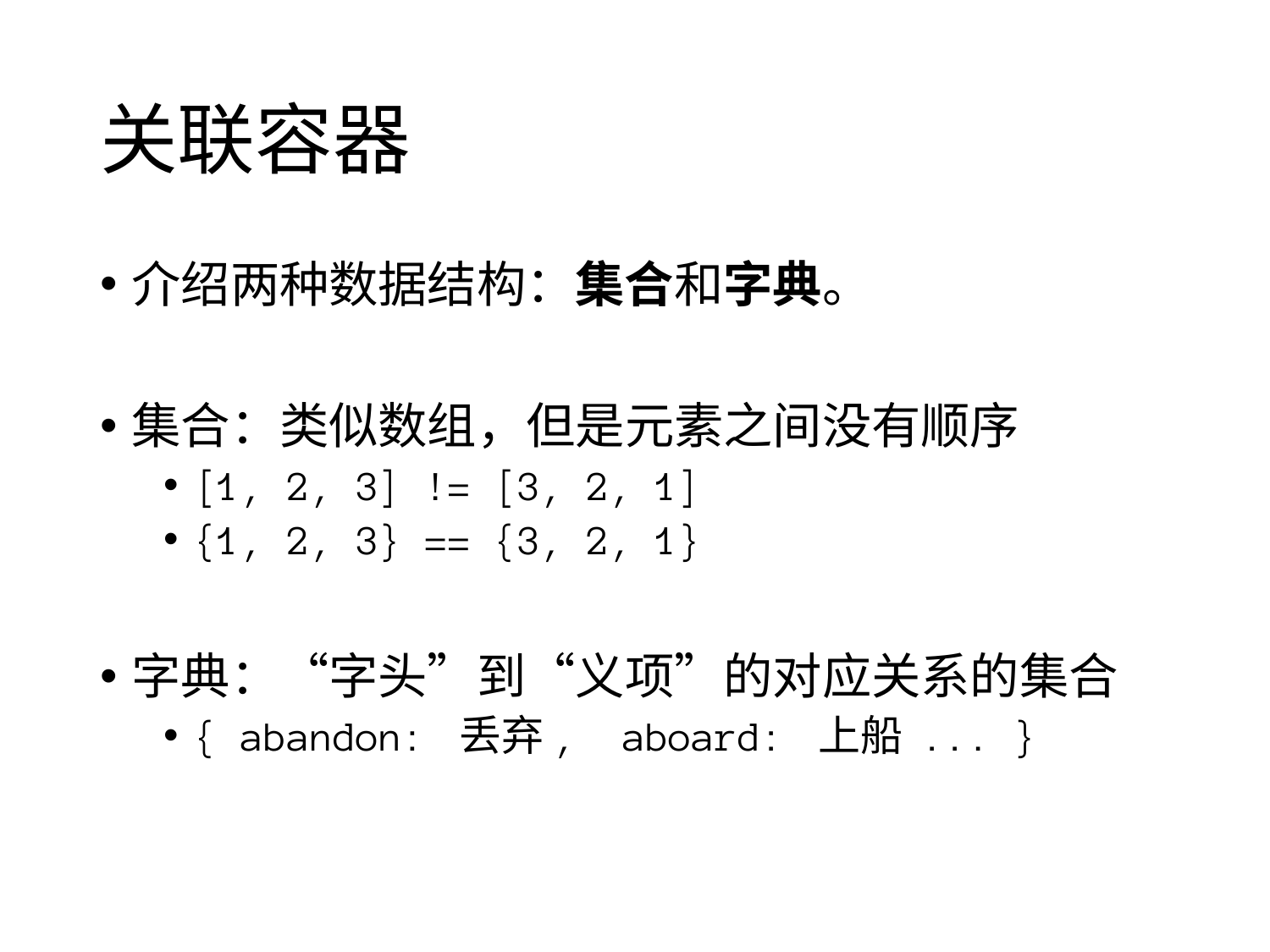

# 关联容器
介绍两种数据结构：集合和字典。

集合：类似数组，但是元素之间没有顺序
[1, 2, 3] != [3, 2, 1]
{1, 2, 3} == {3, 2, 1}

字典：“字头”到“义项”的对应关系的集合
{ abandon: 丢弃,  aboard: 上船 ... }